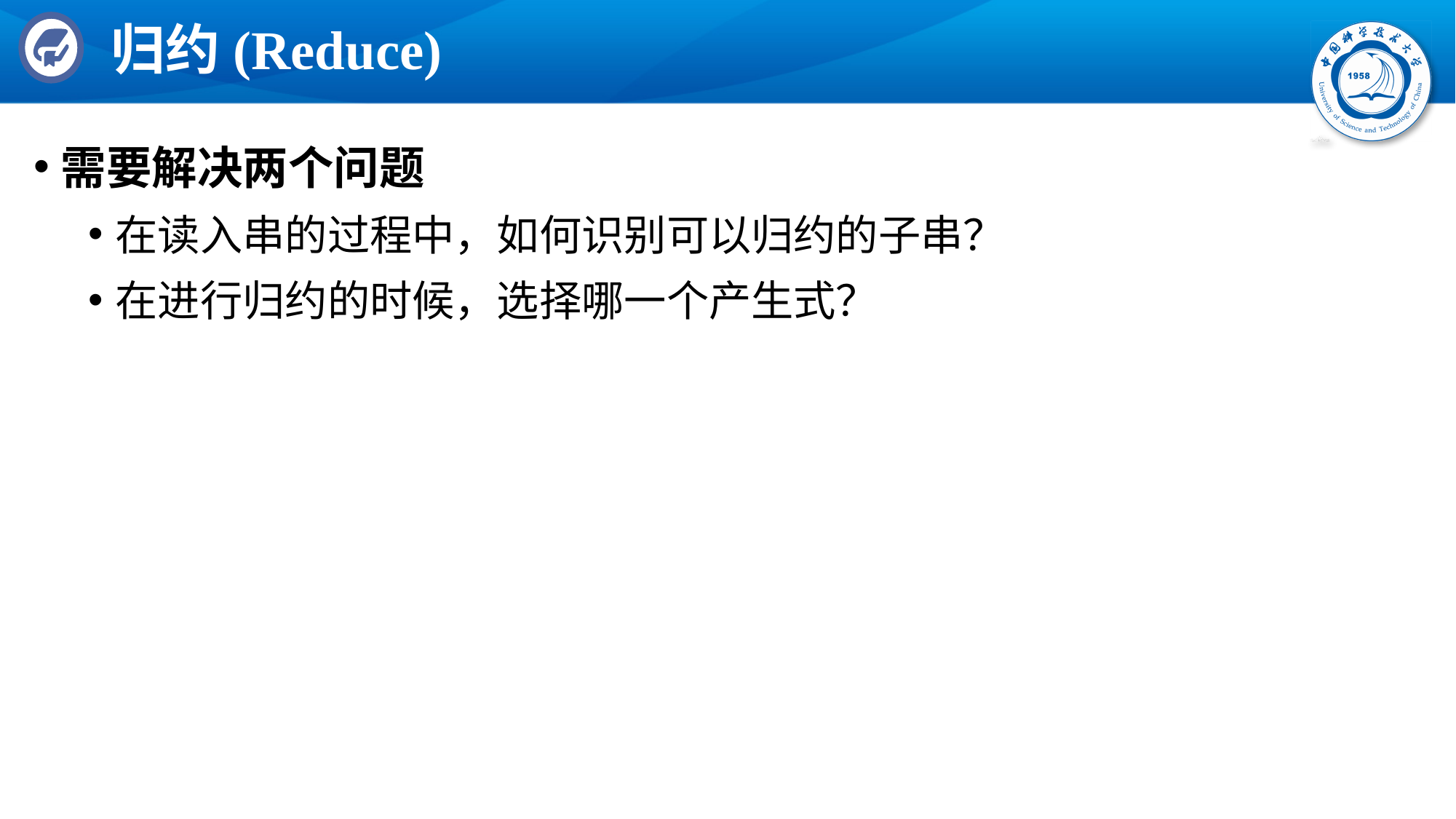

# 归约(Reduce)
需要解决两个问题
在读入串的过程中，如何识别可以归约的子串？
在进行归约的时候，选择哪一个产生式？